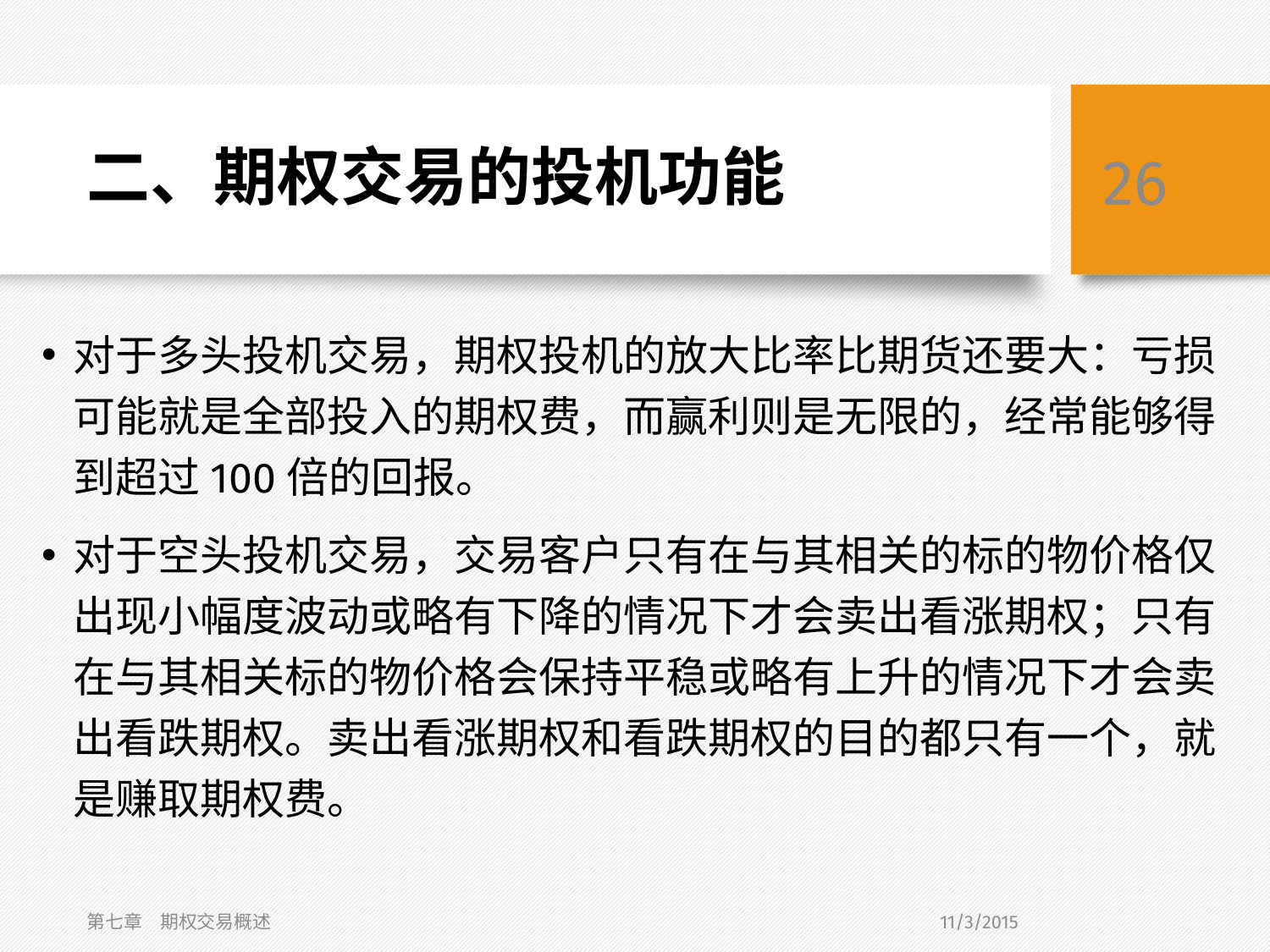

# 二、期权交易的投机功能
26
对于多头投机交易，期权投机的放大比率比期货还要大：亏损可能就是全部投入的期权费，而赢利则是无限的，经常能够得到超过100倍的回报。
对于空头投机交易，交易客户只有在与其相关的标的物价格仅出现小幅度波动或略有下降的情况下才会卖出看涨期权；只有在与其相关标的物价格会保持平稳或略有上升的情况下才会卖出看跌期权。卖出看涨期权和看跌期权的目的都只有一个，就是赚取期权费。
11/3/2015
第七章　期权交易概述